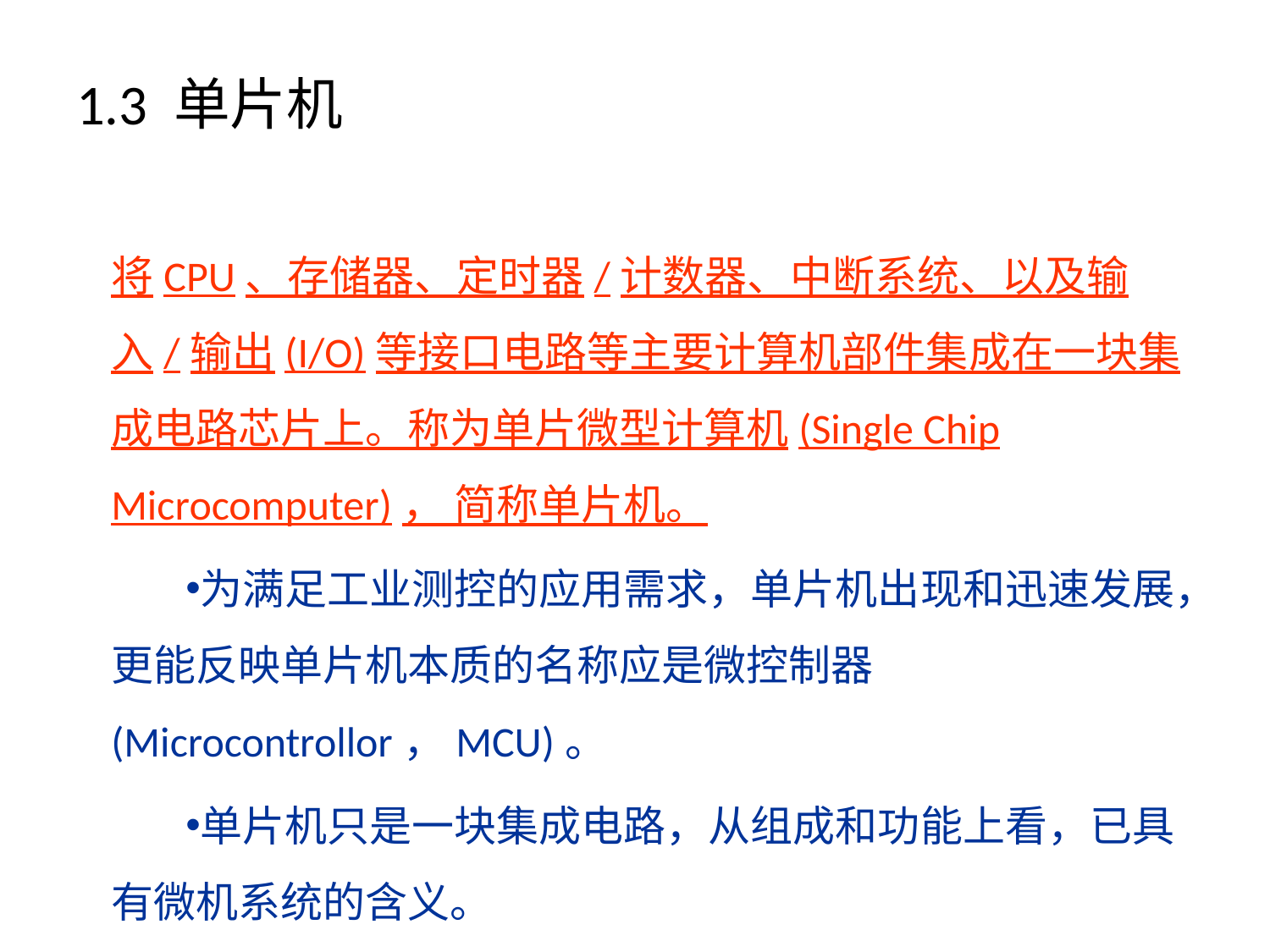

# 1.3 单片机
将CPU、存储器、定时器/计数器、中断系统、以及输入/输出(I/O)等接口电路等主要计算机部件集成在一块集成电路芯片上。称为单片微型计算机(Single Chip Microcomputer)， 简称单片机。
为满足工业测控的应用需求，单片机出现和迅速发展，更能反映单片机本质的名称应是微控制器(Microcontrollor，MCU)。
单片机只是一块集成电路，从组成和功能上看，已具有微机系统的含义。